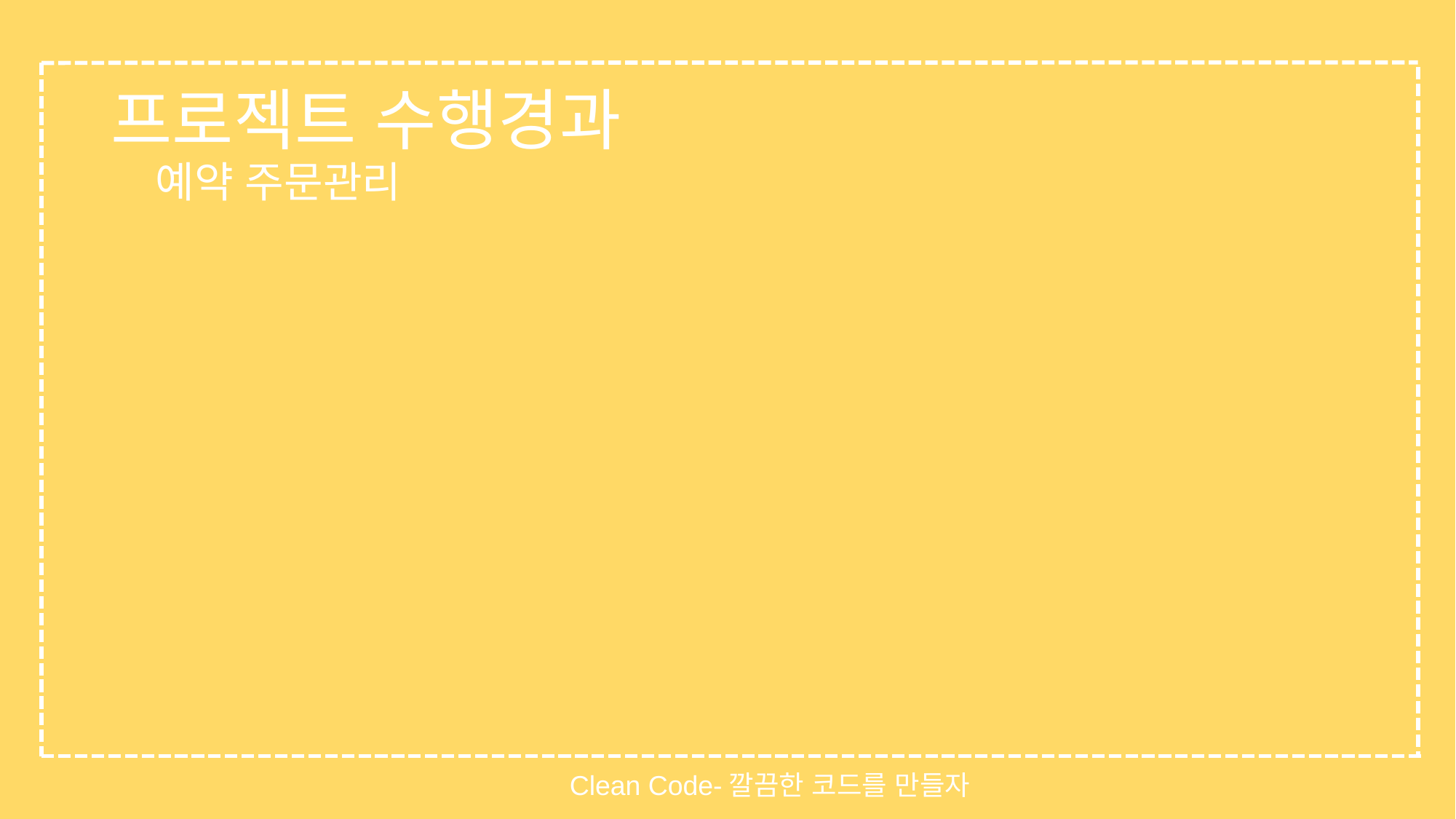

# 프로젝트 수행경과
예약 주문관리

Clean Code-깔끔한 코드를 만들자